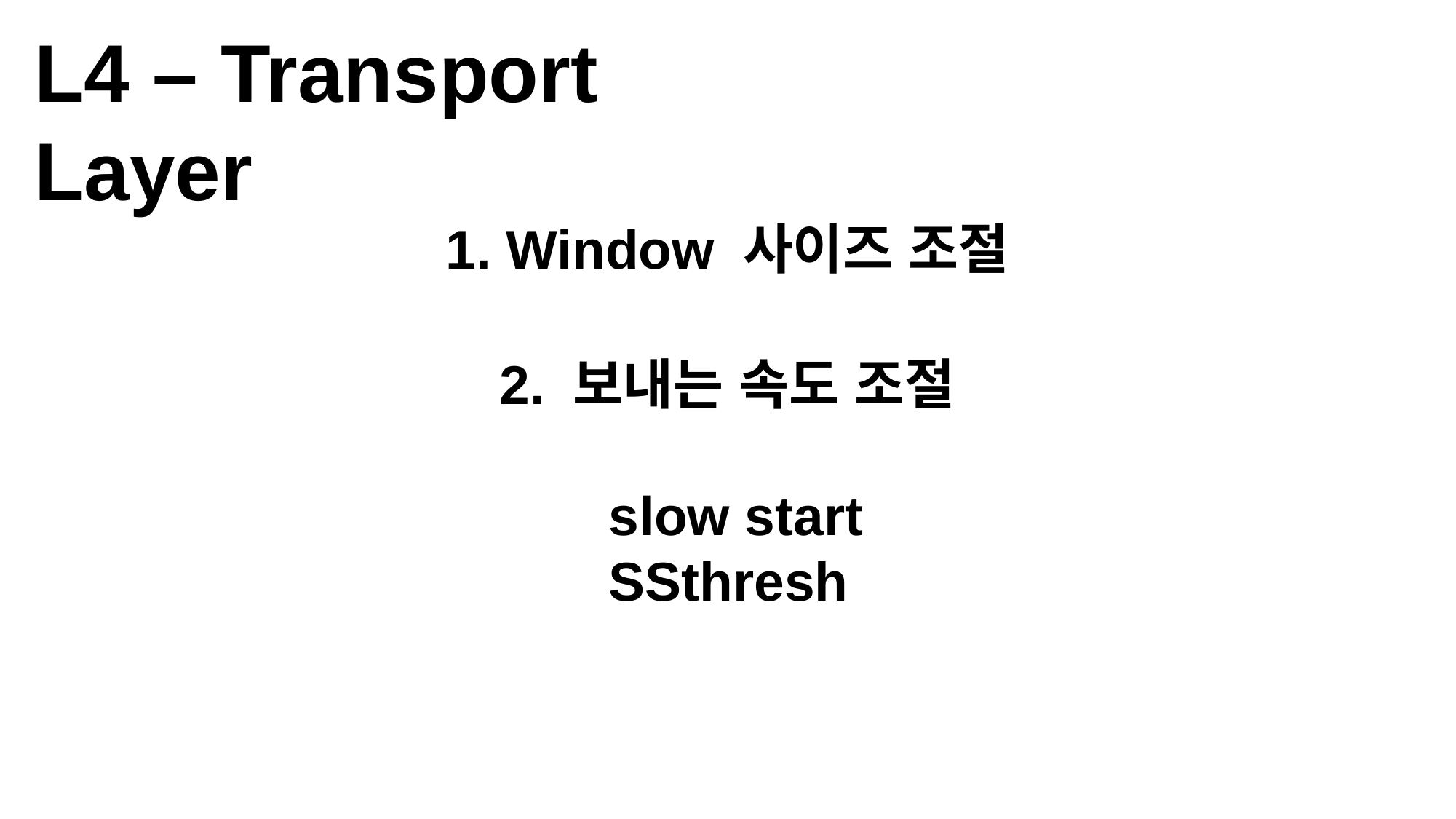

L4 – Transport Layer
1. Window 사이즈 조절
2. 보내는 속도 조절

	slow start
	SSthresh